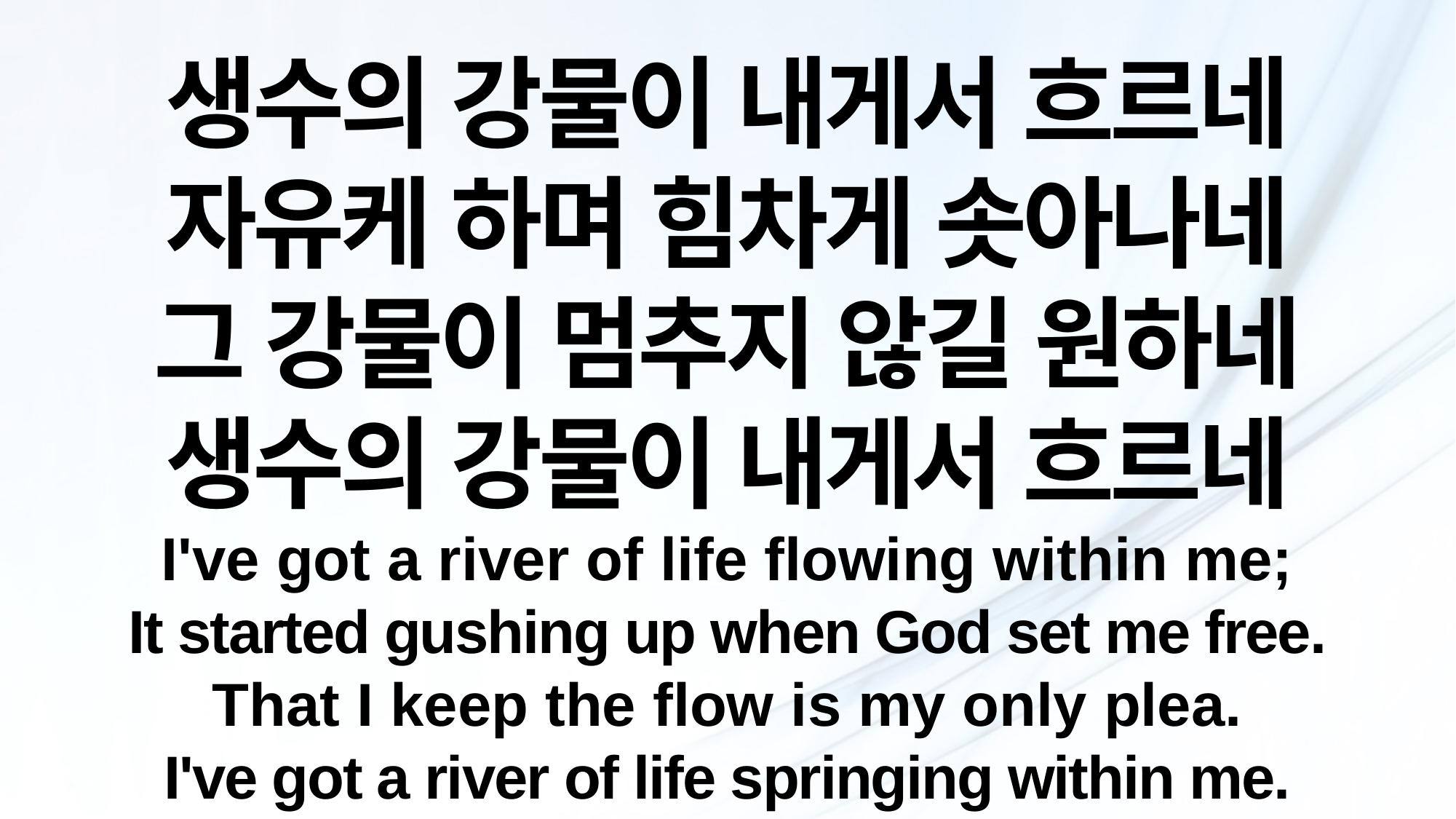

생수의 강물이 내게서 흐르네
자유케 하며 힘차게 솟아나네
그 강물이 멈추지 않길 원하네
생수의 강물이 내게서 흐르네
I've got a river of life flowing within me;
It started gushing up when God set me free.
That I keep the flow is my only plea.
I've got a river of life springing within me.